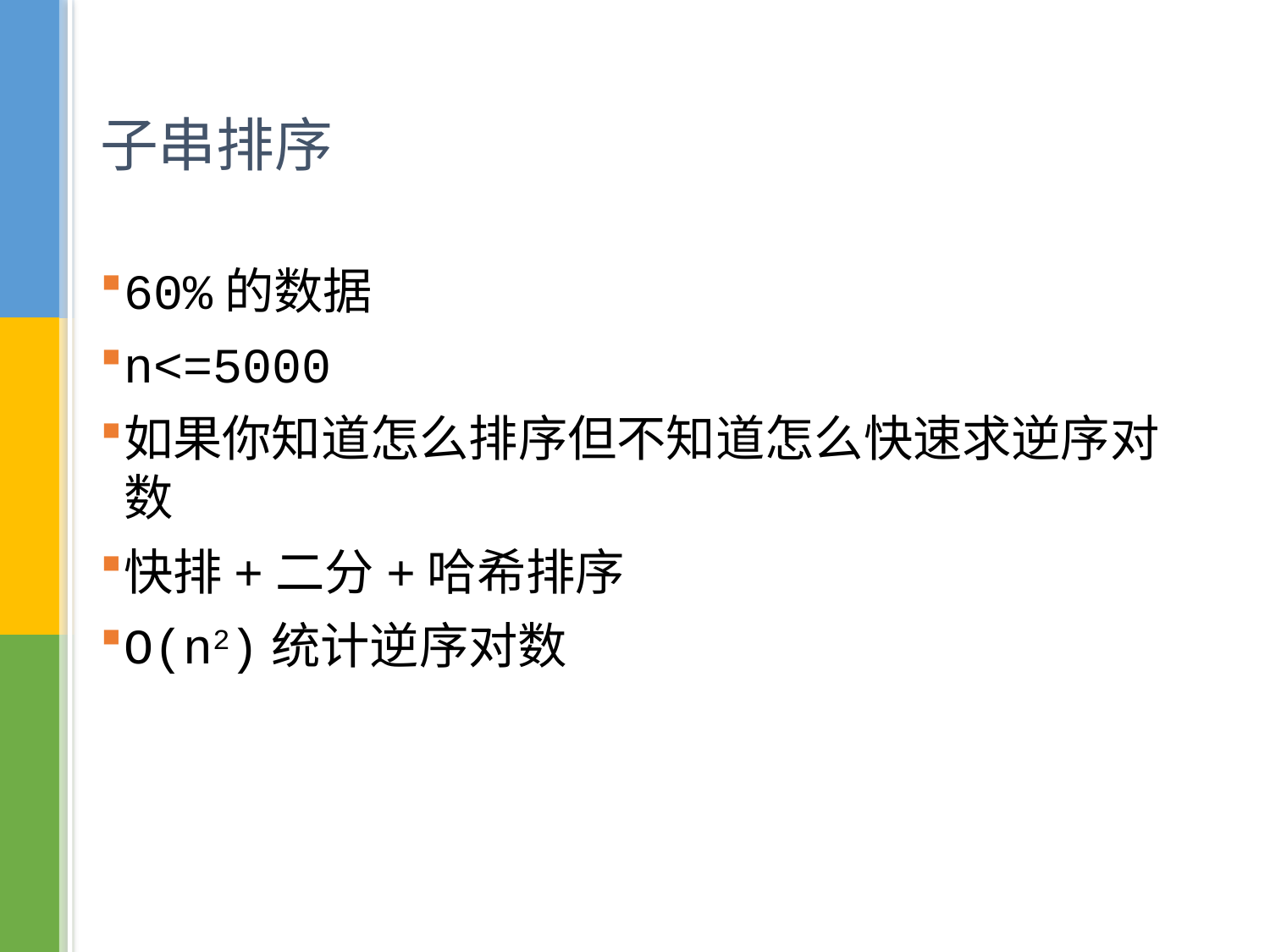

# 子串排序
60%的数据
n<=5000
如果你知道怎么排序但不知道怎么快速求逆序对数
快排+二分+哈希排序
O(n2)统计逆序对数